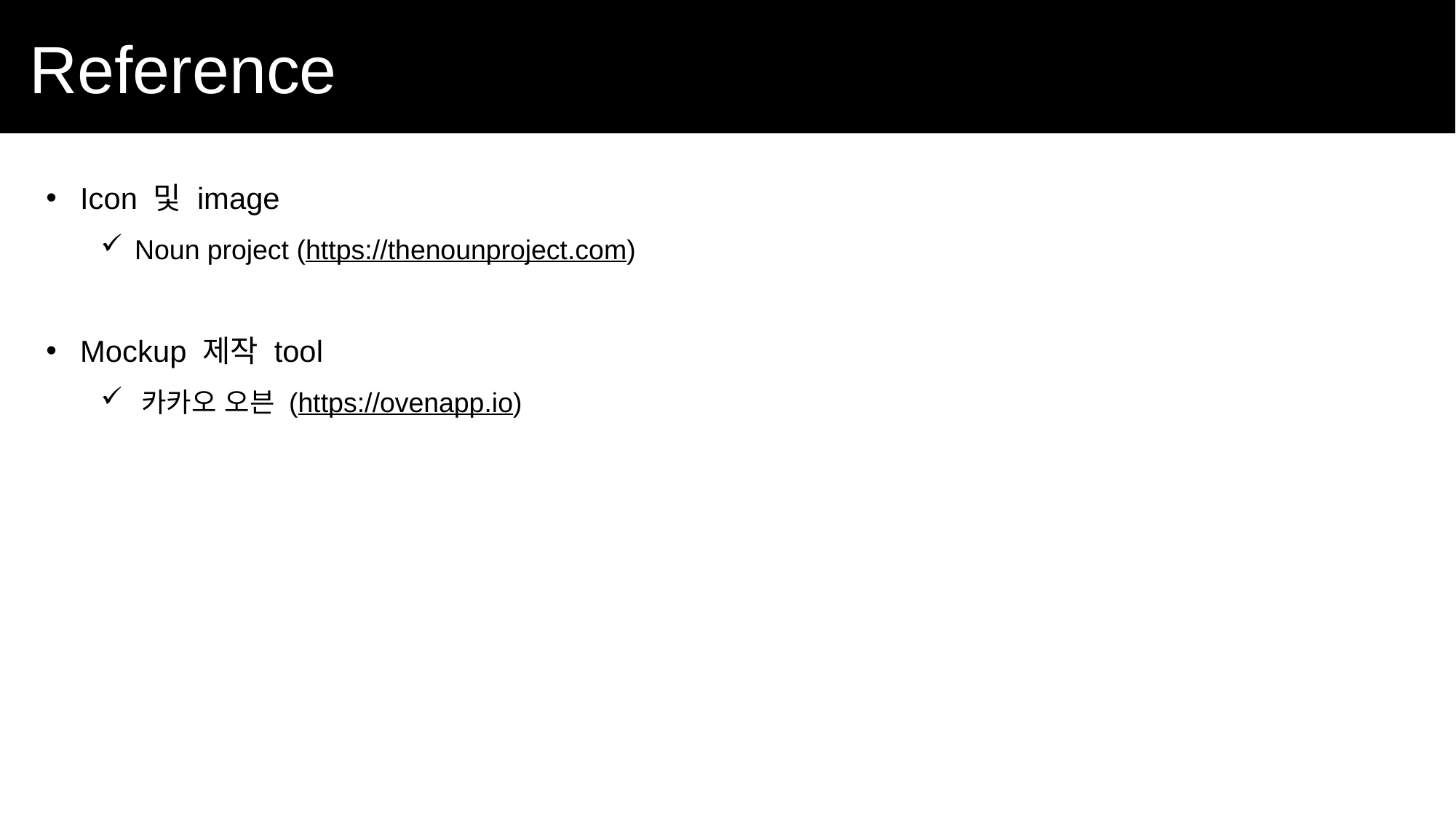

Reference
Icon 및 image
Noun project (https://thenounproject.com)

Mockup 제작 tool
카카오 오븐 (https://ovenapp.io)